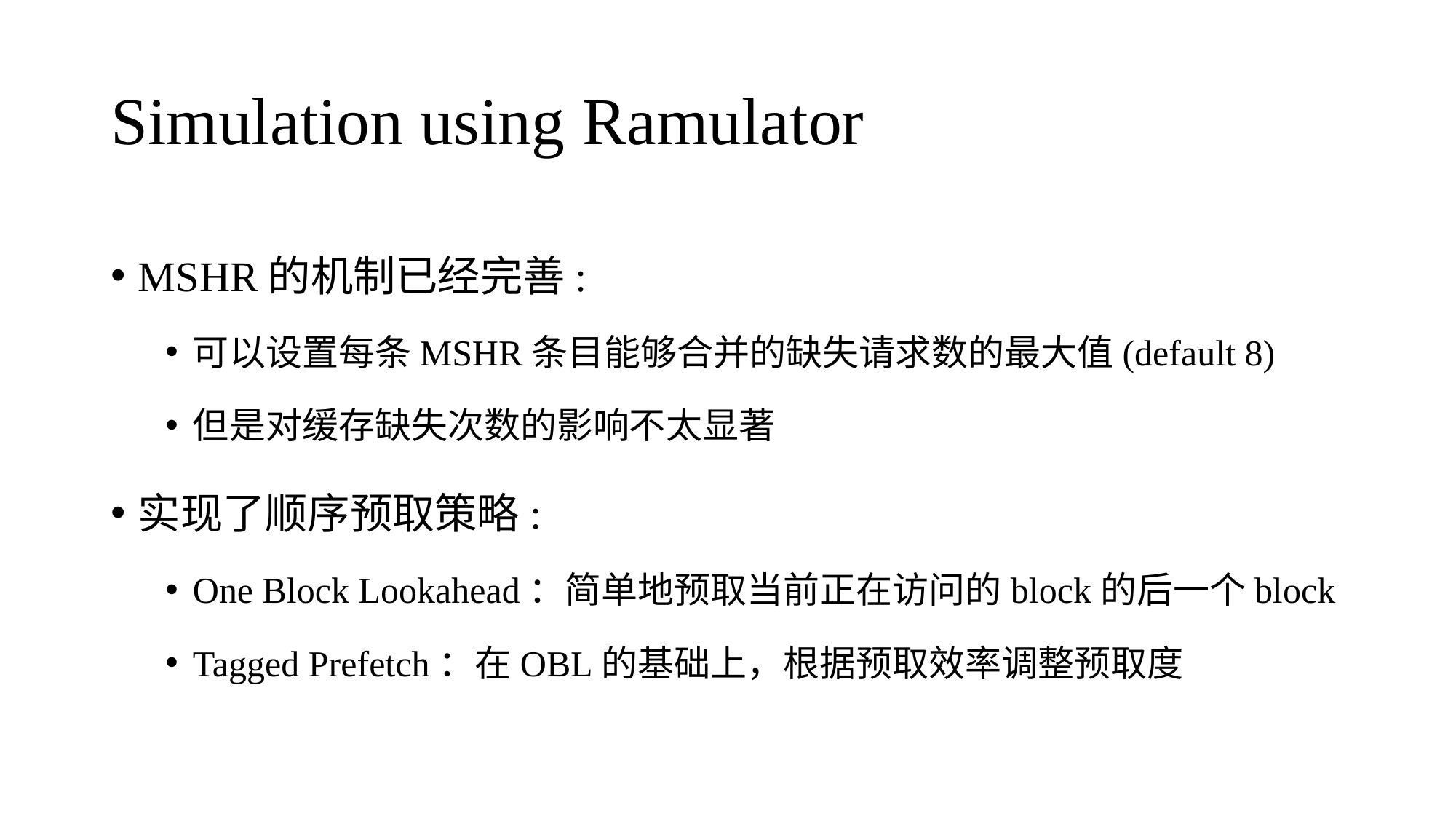

# Simulation using Ramulator
MSHR的机制已经完善:
可以设置每条MSHR条目能够合并的缺失请求数的最大值(default 8)
但是对缓存缺失次数的影响不太显著
实现了顺序预取策略:
One Block Lookahead：简单地预取当前正在访问的block的后一个block
Tagged Prefetch：在OBL的基础上，根据预取效率调整预取度